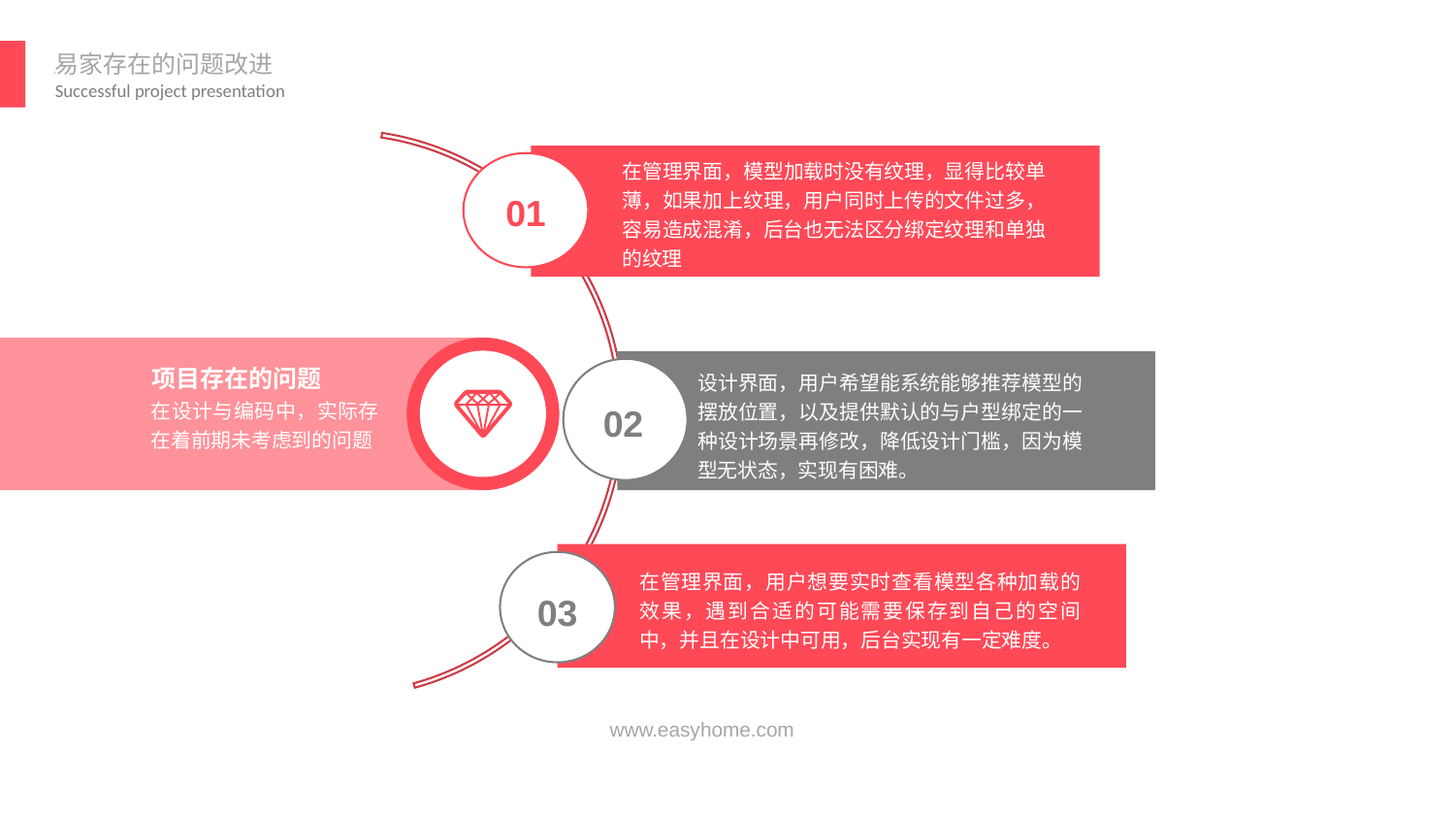

易家存在的问题改进

在管理界面，模型加载时没有纹理，显得比较单薄，如果加上纹理，用户同时上传的文件过多，容易造成混淆，后台也无法区分绑定纹理和单独的纹理
01
设计界面，用户希望能系统能够推荐模型的摆放位置，以及提供默认的与户型绑定的一种设计场景再修改，降低设计门槛，因为模型无状态，实现有困难。
02
在管理界面，用户想要实时查看模型各种加载的效果，遇到合适的可能需要保存到自己的空间中，并且在设计中可用，后台实现有一定难度。
03

项目存在的问题
在设计与编码中，实际存在着前期未考虑到的问题

www.easyhome.com